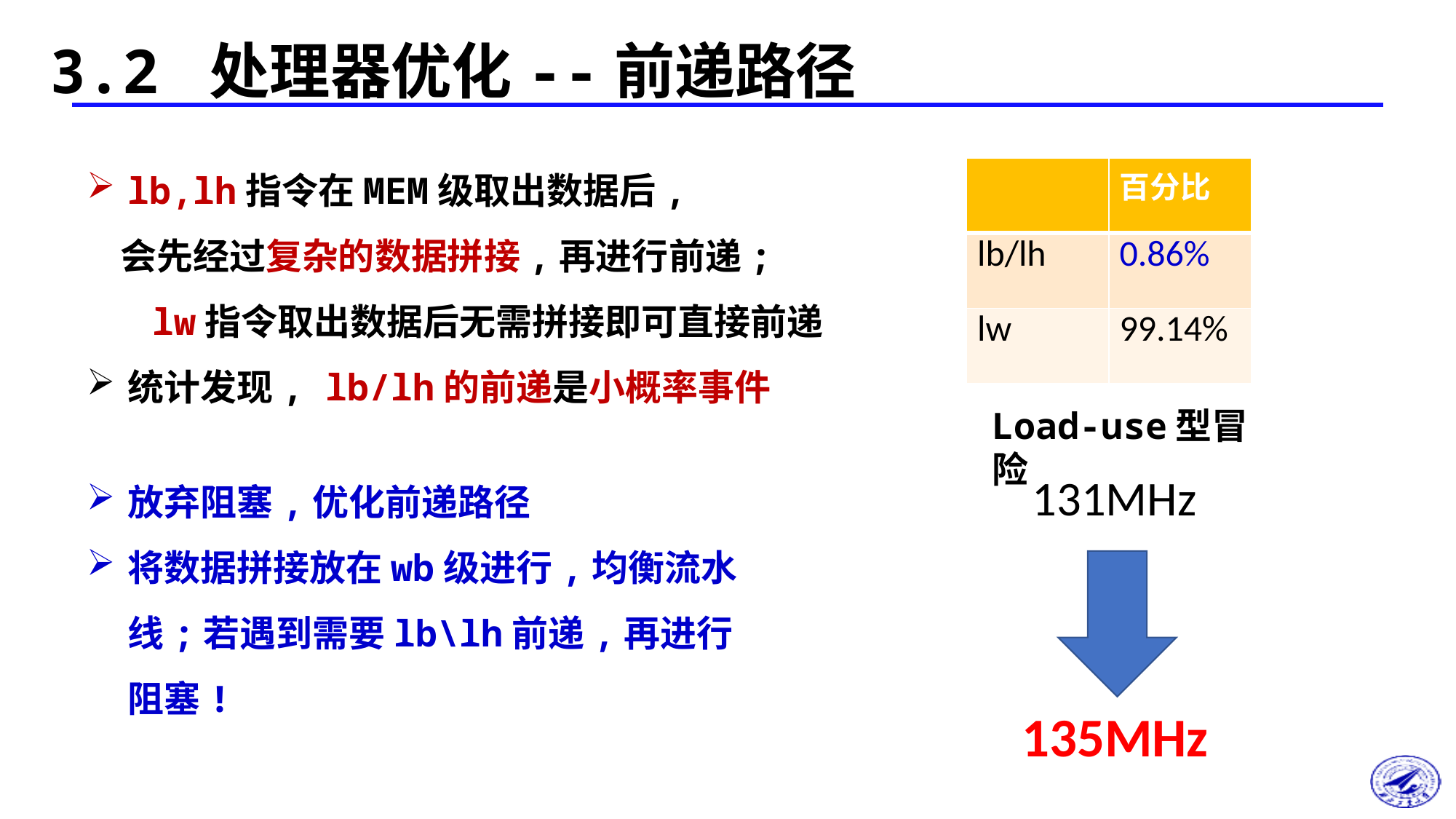

3.2 处理器优化--前递路径
lb,lh指令在MEM级取出数据后,
   会先经过复杂的数据拼接,再进行前递;
   lw指令取出数据后无需拼接即可直接前递
统计发现, lb/lh的前递是小概率事件
|  | 百分比 |
| --- | --- |
| lb/lh | 0.86% |
| lw | 99.14% |
Load-use型冒险
放弃阻塞,优化前递路径
将数据拼接放在wb级进行,均衡流水线;若遇到需要lb\lh前递,再进行阻塞!
131MHz

135MHz